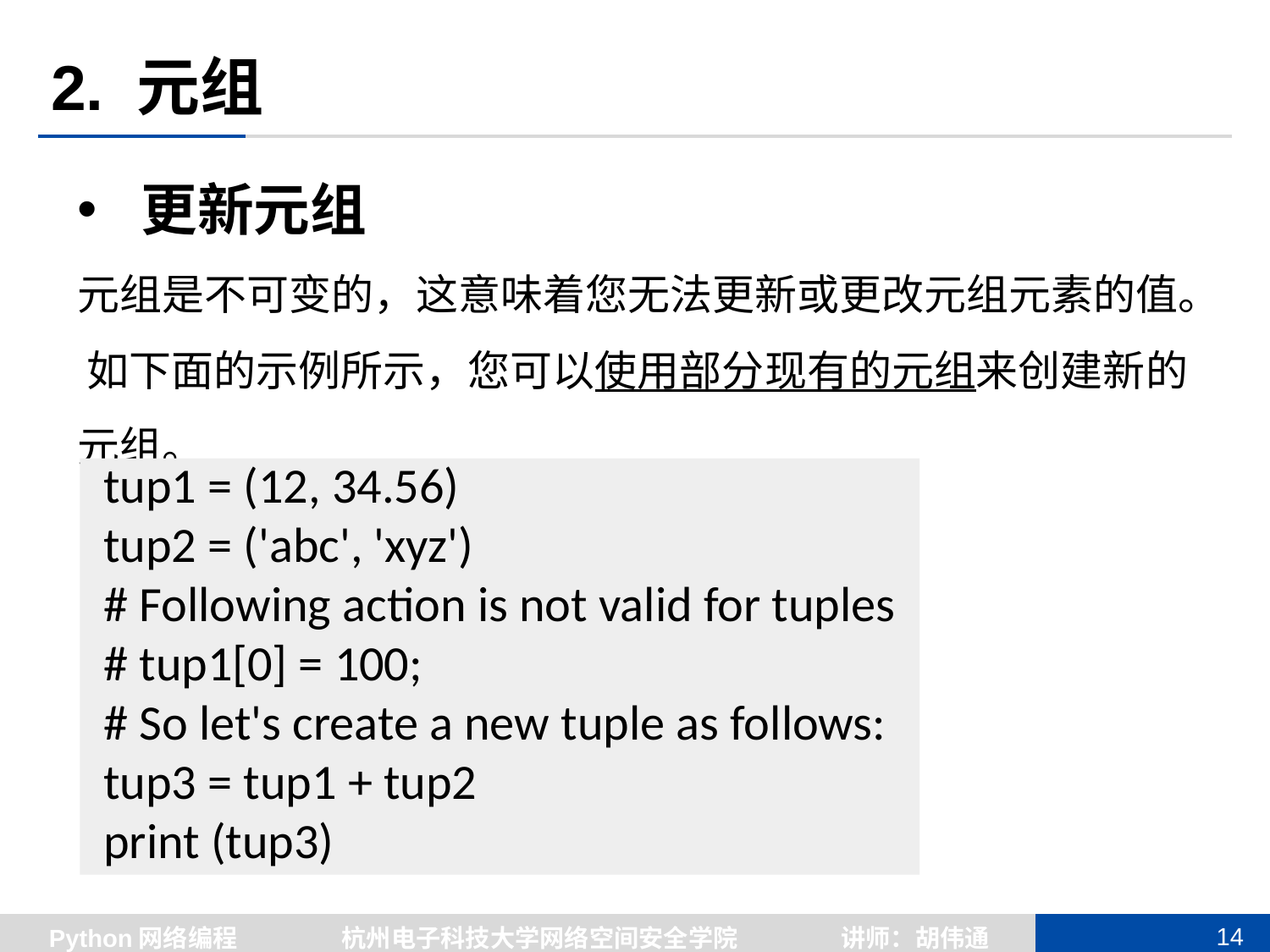

# 2. 元组
更新元组
元组是不可变的，这意味着您无法更新或更改元组元素的值。 如下面的示例所示，您可以使用部分现有的元组来创建新的元组。
 tup1 = (12, 34.56)
 tup2 = ('abc', 'xyz')
 # Following action is not valid for tuples
 # tup1[0] = 100;
 # So let's create a new tuple as follows:
 tup3 = tup1 + tup2
 print (tup3)